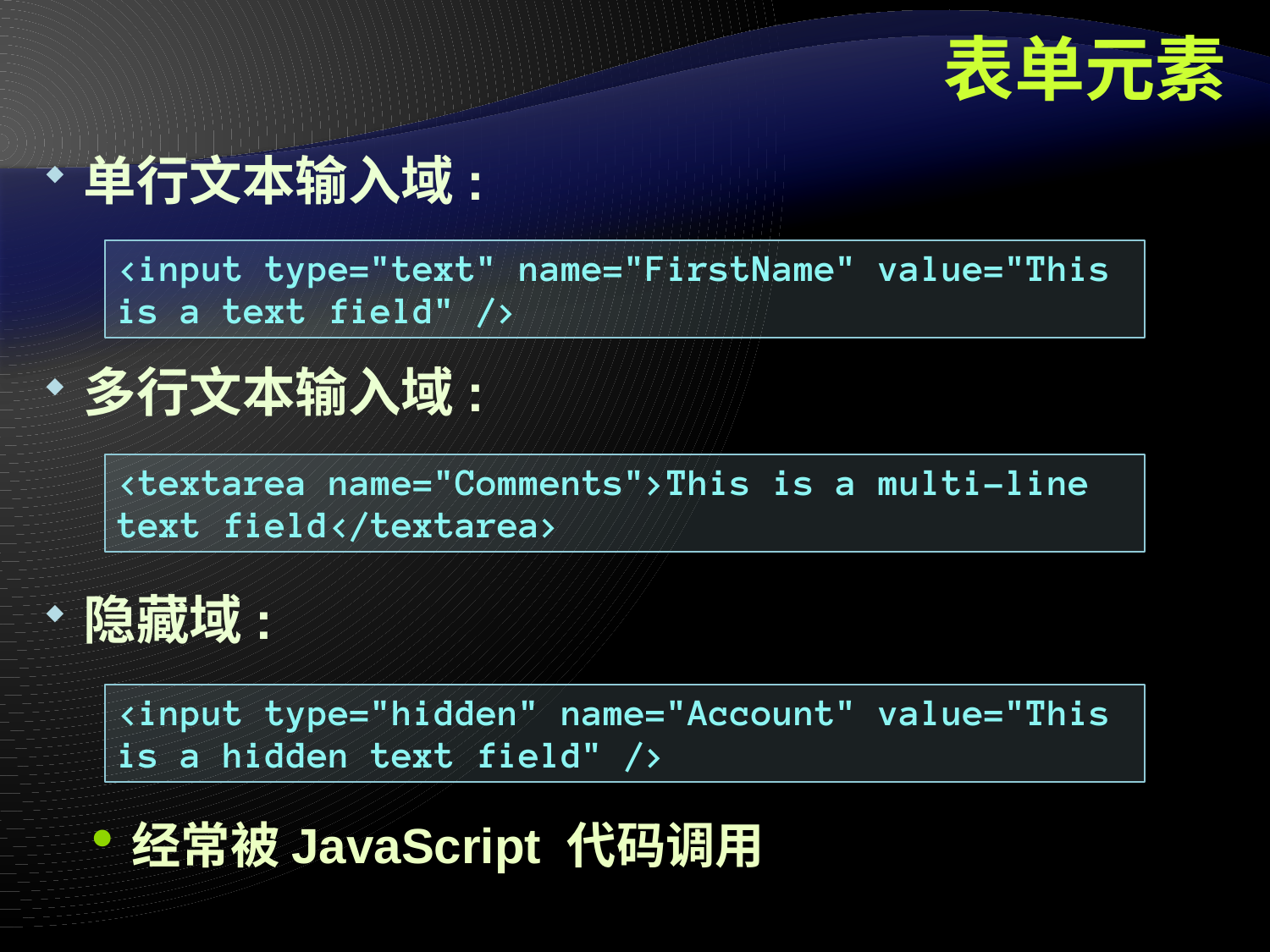

# 表单元素
单行文本输入域:

多行文本输入域:

隐藏域:

经常被JavaScript 代码调用
<input type="text" name="FirstName" value="This is a text field" />
<textarea name="Comments">This is a multi-line text field</textarea>
<input type="hidden" name="Account" value="This is a hidden text field" />
74